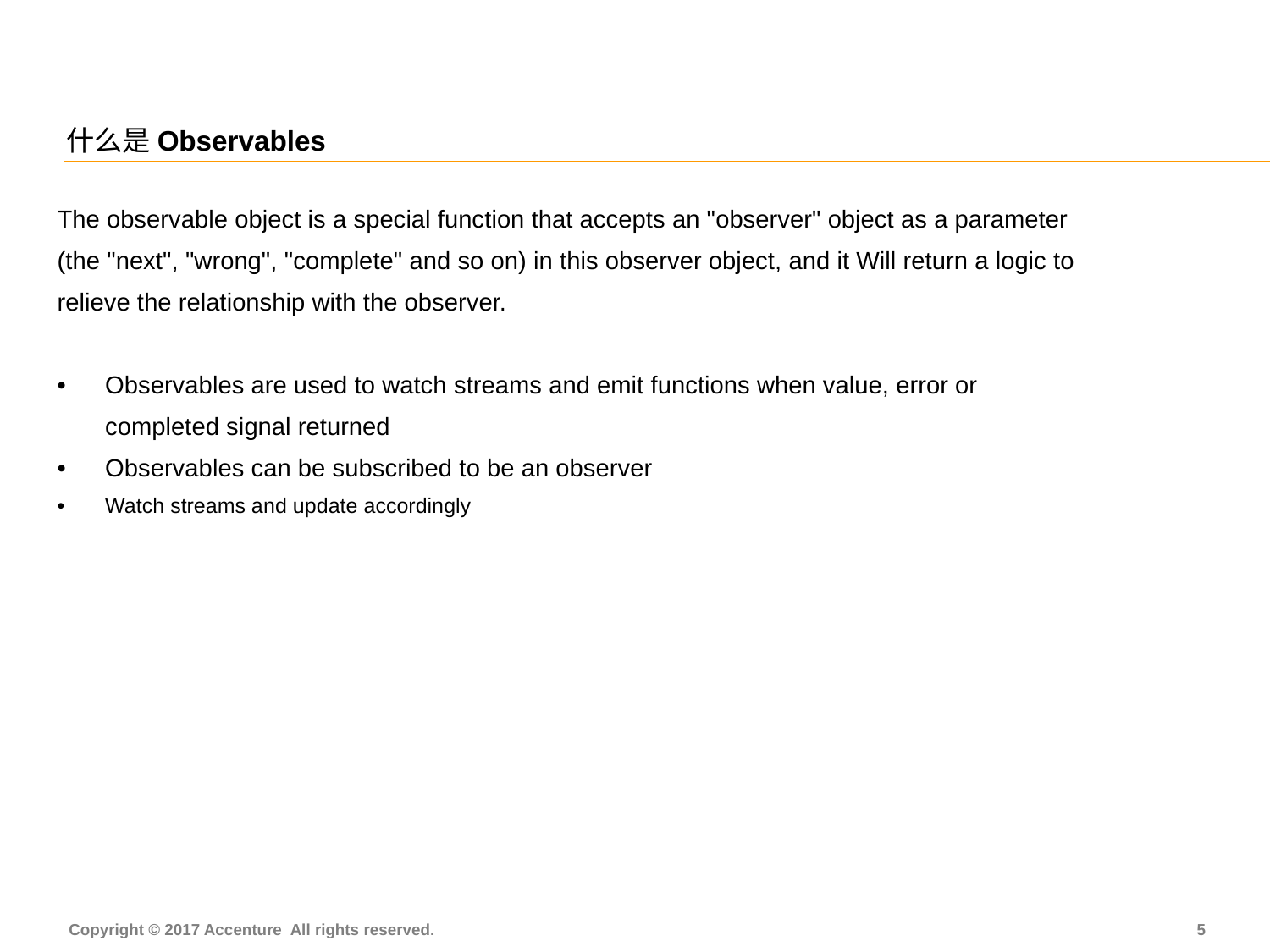

# 什么是Observables
| The observable object is a special function that accepts an "observer" object as a parameter (the "next", "wrong", "complete" and so on) in this observer object, and it Will return a logic to relieve the relationship with the observer. Observables are used to watch streams and emit functions when value, error or completed signal returned Observables can be subscribed to be an observer Watch streams and update accordingly |
| --- |
5
Copyright © 2017 Accenture  All rights reserved.